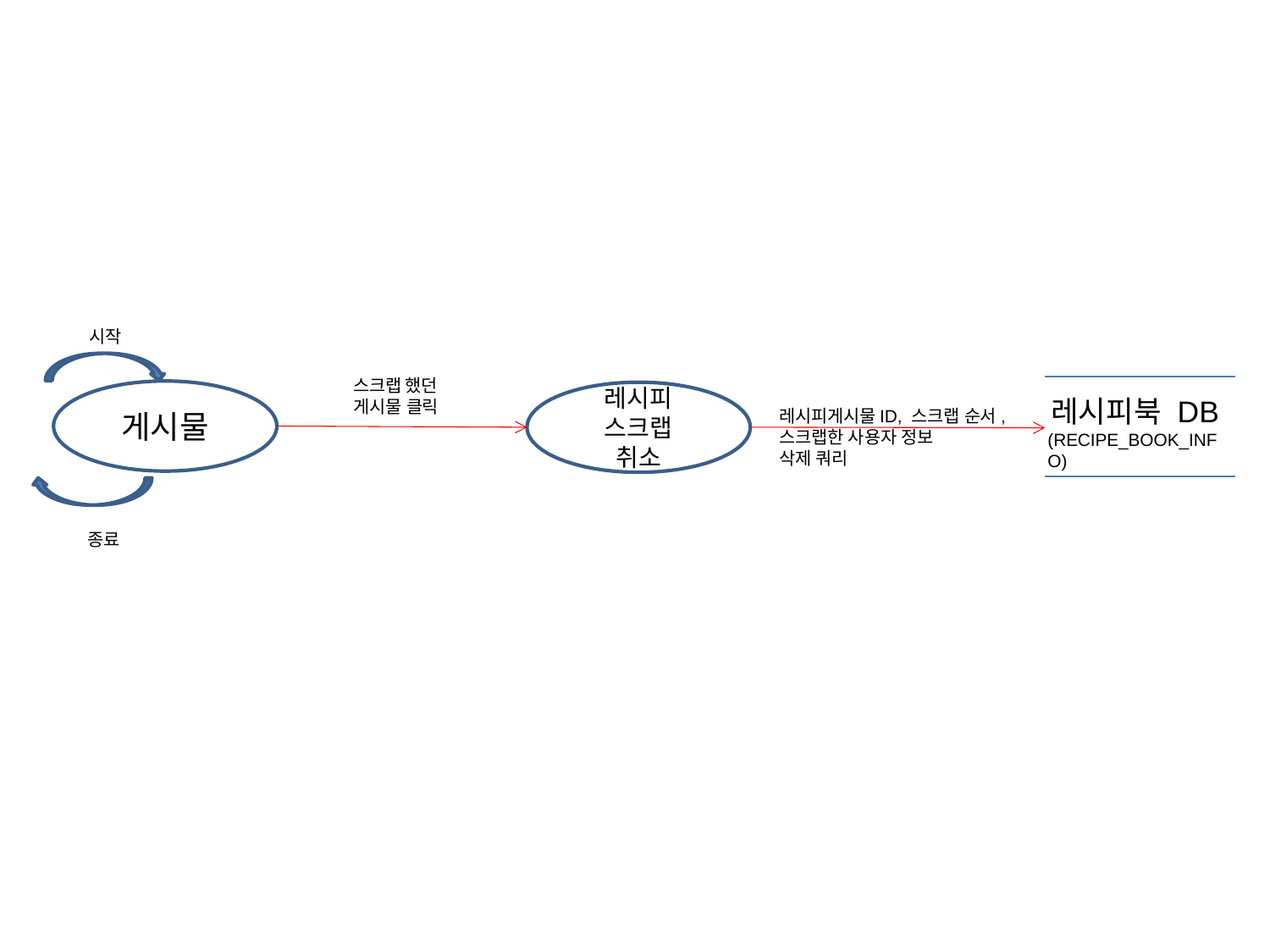

시작

스크랩 했던
게시물 클릭
레시피북 DB
(RECIPE_BOOK_INFO)
게시물
레시피
스크랩
취소
레시피게시물ID, 스크랩 순서,
스크랩한 사용자 정보
삭제 쿼리

종료